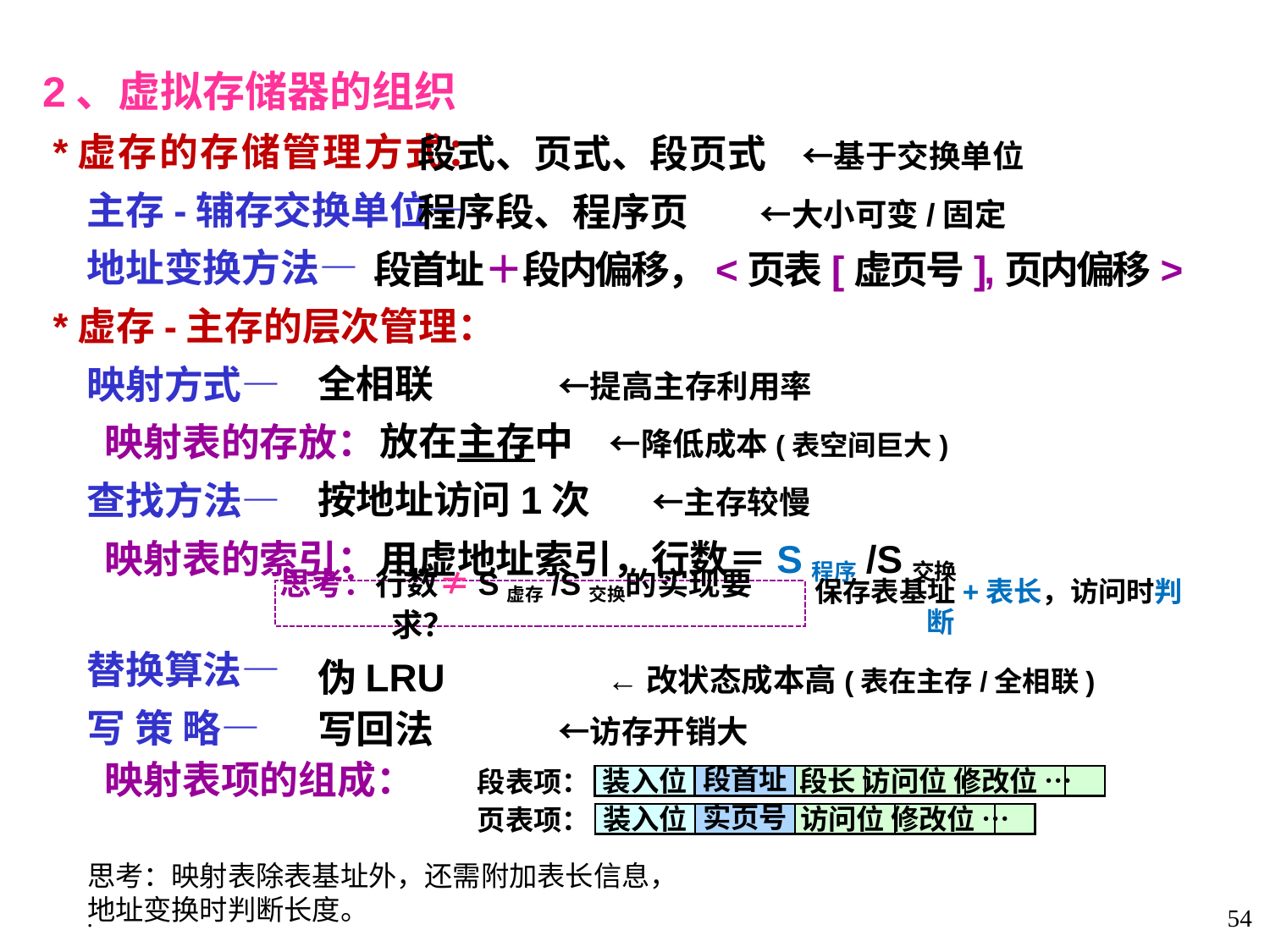

2、虚拟存储器的组织
 *虚存的存储管理方式：
    主存-辅存交换单位—
    地址变换方法—
 *虚存-主存的层次管理：
    映射方式—
      映射表的存放：
    查找方法—
      映射表的索引：

    替换算法—
    写 策 略—
      映射表项的组成：
        段式、页式、段页式    ←基于交换单位
        程序段、程序页        ←大小可变/固定
   段首址＋段内偏移，<页表[虚页号],页内偏移>
全相联              ←提高主存利用率
      放在主存中    ←降低成本(表空间巨大)
按地址访问1次       ←主存较慢
      用虚地址索引，行数＝S程序/S交换

伪LRU               ←改状态成本高(表在主存/全相联)
写回法              ←访存开销大
思考：行数≠S虚存/S交换的实现要求？
保存表基址+表长，访问时判断
装入位
段首址
段长 访问位 修改位 …
段表项：
装入位
实页号
访问位 修改位 …
页表项：
思考：映射表除表基址外，还需附加表长信息，地址变换时判断长度。
.
54